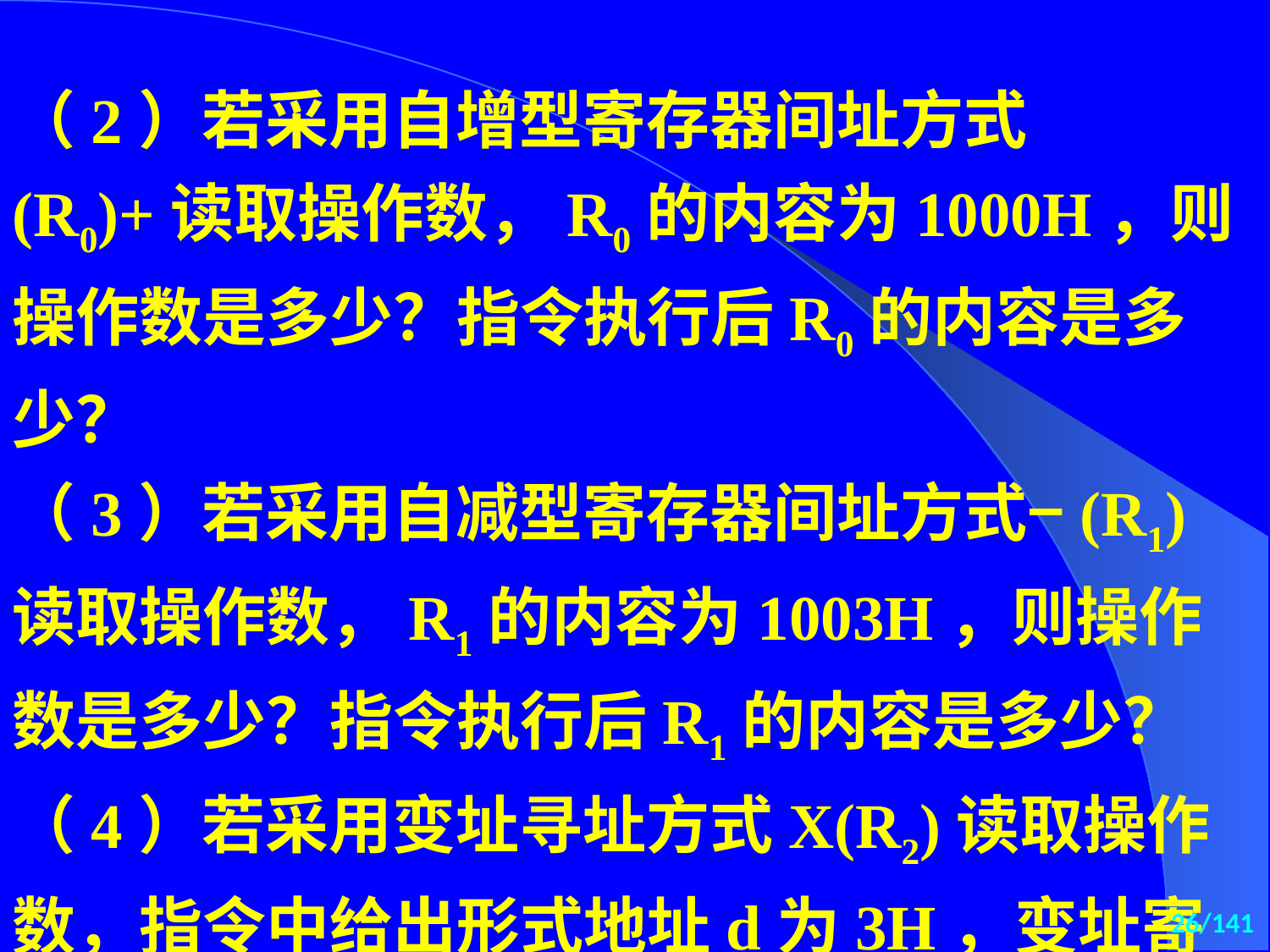

（2）若采用自增型寄存器间址方式(R0)+读取操作数，R0的内容为1000H，则操作数是多少？指令执行后R0的内容是多少？
（3）若采用自减型寄存器间址方式−(R1)读取操作数，R1的内容为1003H，则操作数是多少？指令执行后R1的内容是多少？
（4）若采用变址寻址方式X(R2)读取操作数，指令中给出形式地址d为3H，变址寄存器R2内容为1000H，则操作数是多少？
26/141